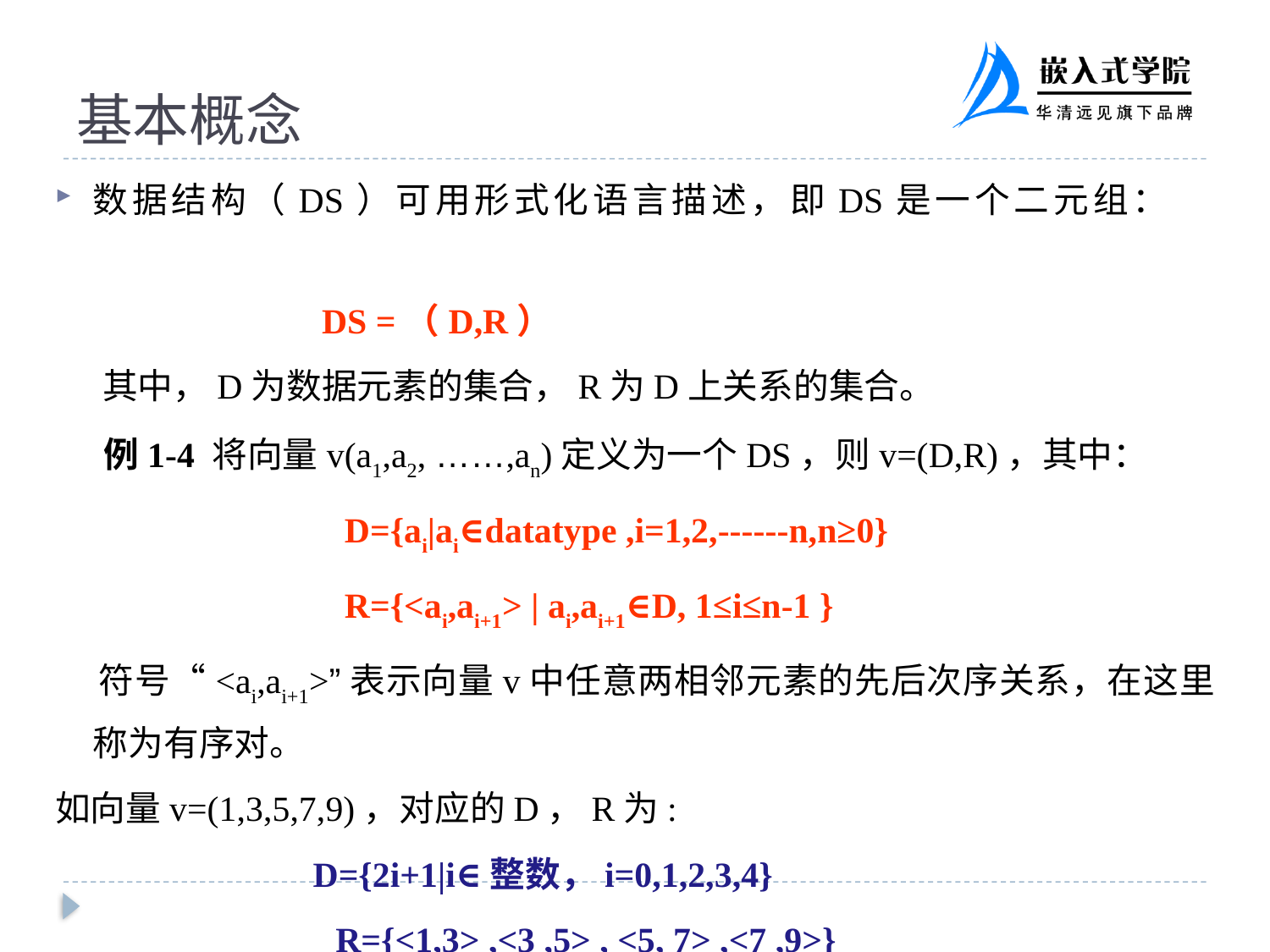

# 基本概念
数据结构（DS）可用形式化语言描述，即DS是一个二元组：
                              DS =（D,R）
     其中，D为数据元素的集合，R为D上关系的集合。
     例1-4 将向量v(a1,a2, ……,an)定义为一个DS，则v=(D,R)，其中：
     	              D={ai|ai∈datatype ,i=1,2,------n,n≥0}
		              R={<ai,ai+1> | ai,ai+1∈D, 1≤i≤n-1 }
    符号“<ai,ai+1>”表示向量v中任意两相邻元素的先后次序关系，在这里称为有序对。
如向量v=(1,3,5,7,9)，对应的D，R为:
                             D={2i+1|i∈整数，i=0,1,2,3,4}
		             R={<1,3> ,<3 ,5> , <5, 7> ,<7 ,9>}
14